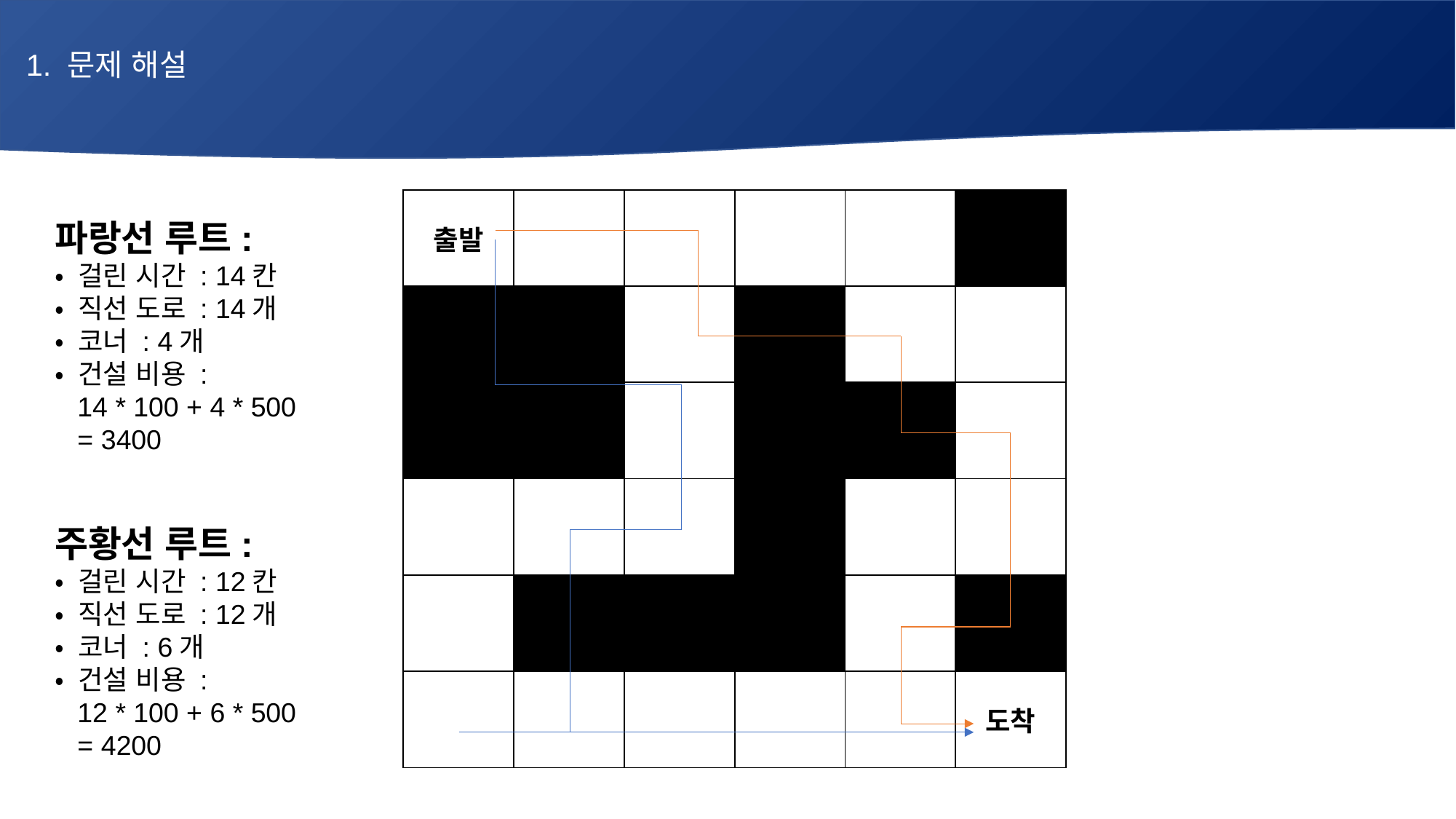

1. 문제 해설
# 매주 1 과제 LV2
| 출발 |  |  |  |  |  |
| --- | --- | --- | --- | --- | --- |
|  |  |  |  |  |  |
|  |  |  |  |  |  |
|  |  |  |  |  |  |
|  |  |  |  |  |  |
|  |  |  |  |  | 도착 |
파랑선 루트:
• 걸린 시간 : 14칸
• 직선 도로 : 14개
• 코너 : 4개
• 건설 비용 :
   14 * 100 + 4 * 500
   = 3400

주황선 루트:
• 걸린 시간 : 12칸
• 직선 도로 : 12개
• 코너 : 6개
• 건설 비용 :
   12 * 100 + 6 * 500
   = 4200